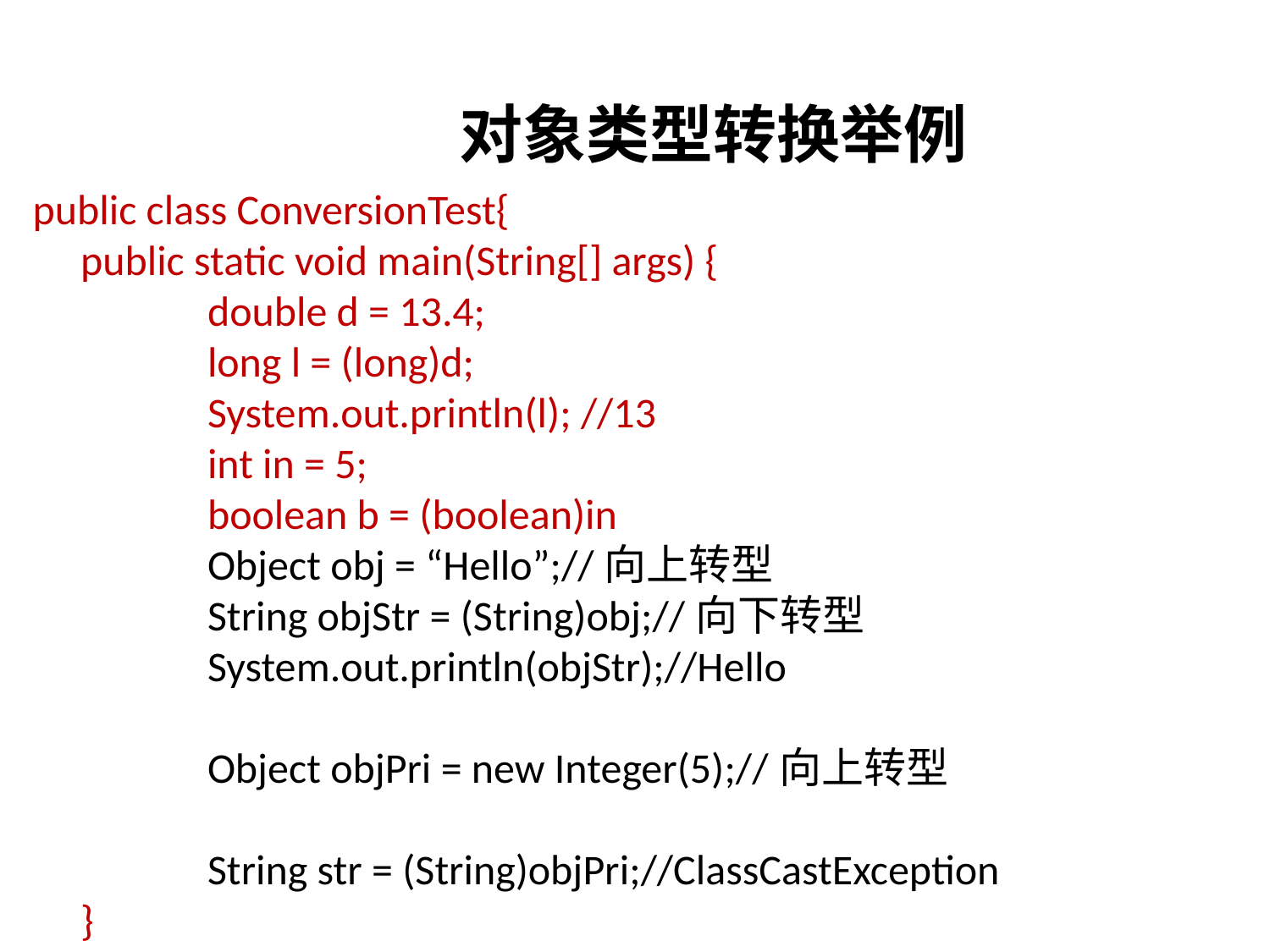

# 对象类型转换举例
public class ConversionTest{
	public static void main(String[] args) {
		double d = 13.4;
		long l = (long)d;
		System.out.println(l); //13
		int in = 5;
		boolean b = (boolean)in
		Object obj = “Hello”;//向上转型
		String objStr = (String)obj;//向下转型
		System.out.println(objStr);//Hello

		Object objPri = new Integer(5);//向上转型

		String str = (String)objPri;//ClassCastException
	}
}